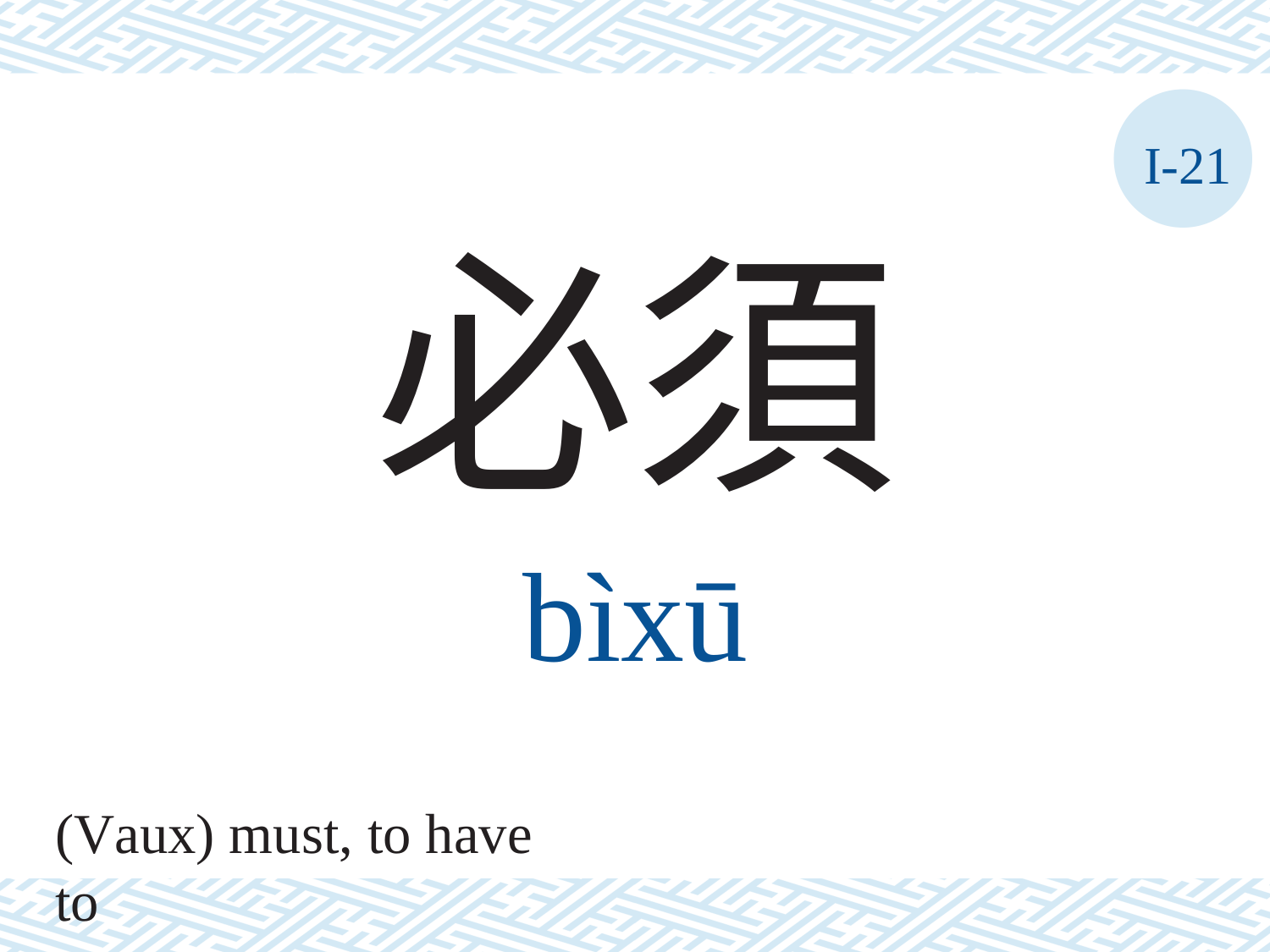

I-21
必須
bìxū
(Vaux) must, to have to